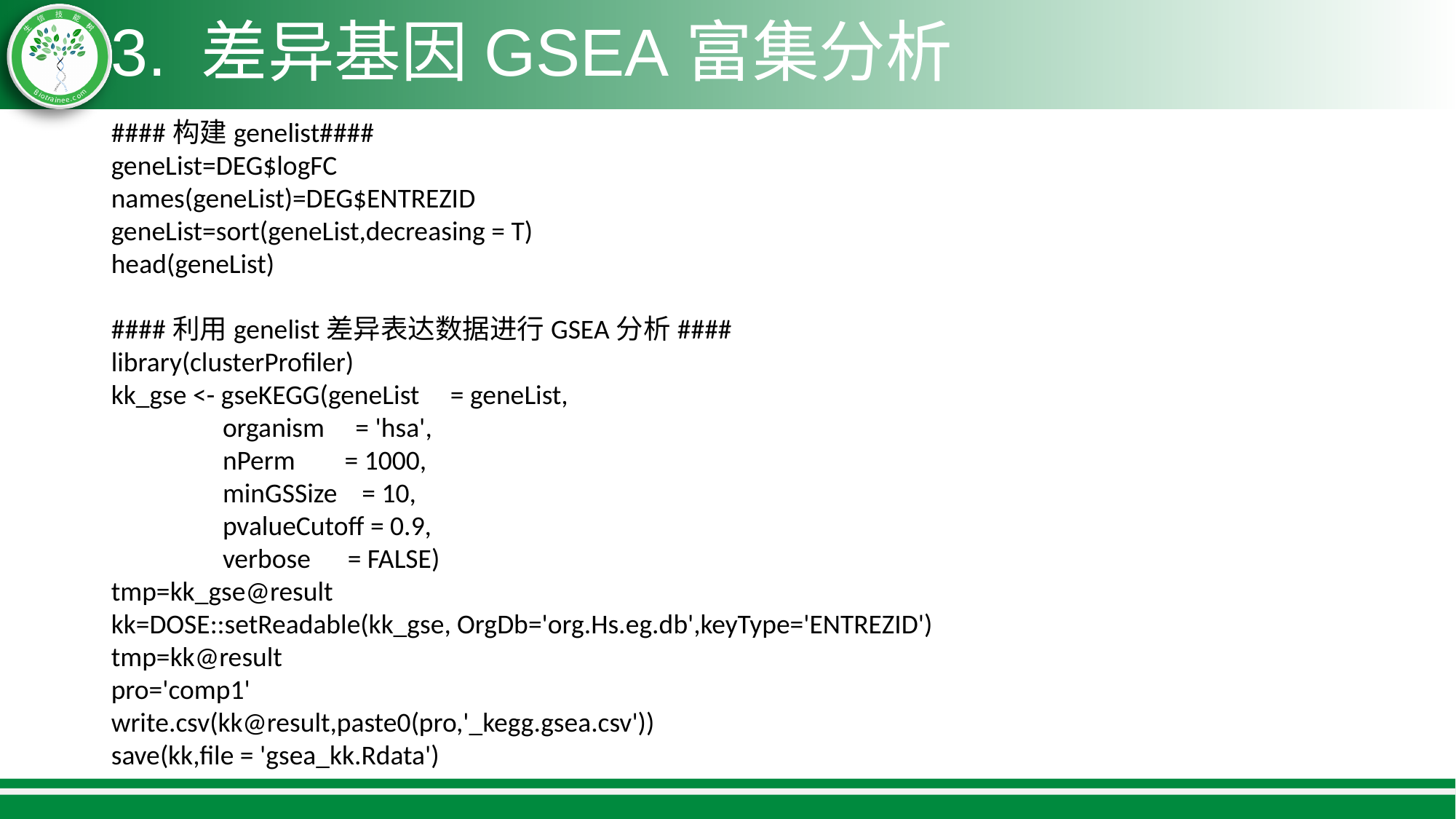

# 3. 差异基因GSEA富集分析
####构建genelist####
geneList=DEG$logFC
names(geneList)=DEG$ENTREZID
geneList=sort(geneList,decreasing = T)
head(geneList)

####利用genelist差异表达数据进行GSEA分析####
library(clusterProfiler)
kk_gse <- gseKEGG(geneList     = geneList,
                  organism     = 'hsa',
                  nPerm        = 1000,
                  minGSSize    = 10,
                  pvalueCutoff = 0.9,
                  verbose      = FALSE)
tmp=kk_gse@result
kk=DOSE::setReadable(kk_gse, OrgDb='org.Hs.eg.db',keyType='ENTREZID')
tmp=kk@result
pro='comp1'
write.csv(kk@result,paste0(pro,'_kegg.gsea.csv'))
save(kk,file = 'gsea_kk.Rdata')